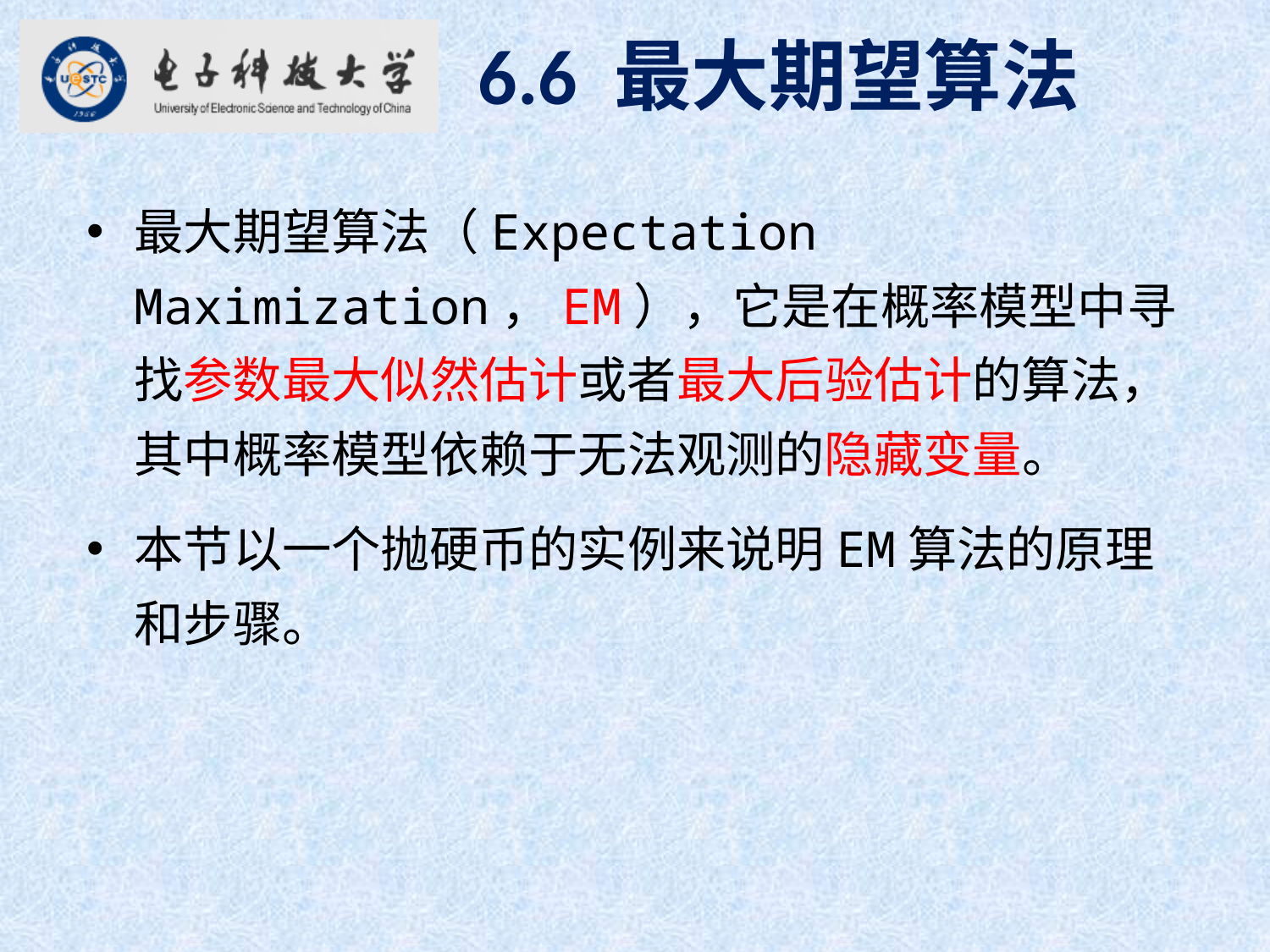

6.6 最大期望算法
最大期望算法（Expectation Maximization，EM），它是在概率模型中寻找参数最大似然估计或者最大后验估计的算法，其中概率模型依赖于无法观测的隐藏变量。
本节以一个抛硬币的实例来说明EM算法的原理和步骤。